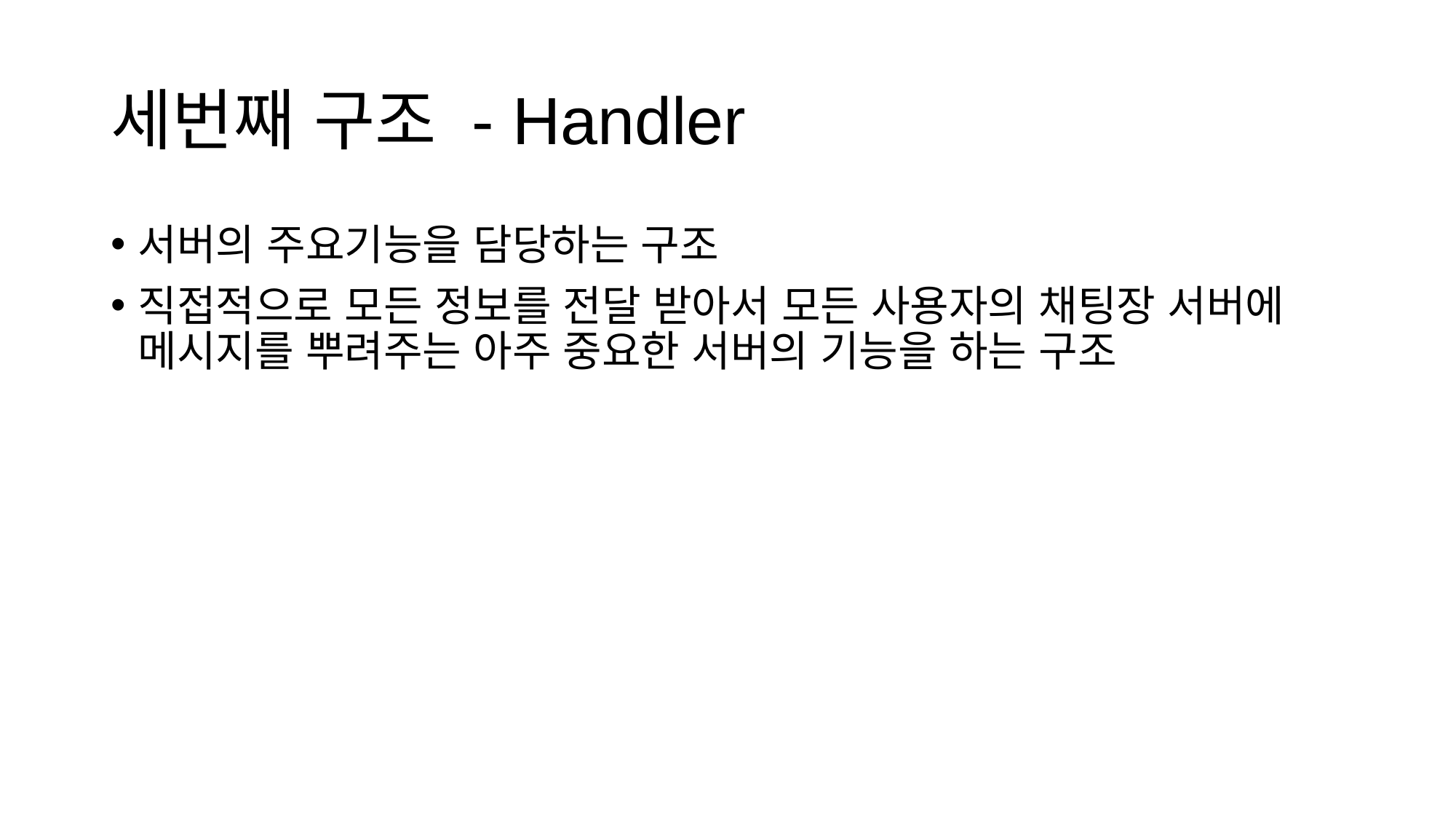

# 세번째 구조 - Handler
서버의 주요기능을 담당하는 구조
직접적으로 모든 정보를 전달 받아서 모든 사용자의 채팅장 서버에 메시지를 뿌려주는 아주 중요한 서버의 기능을 하는 구조